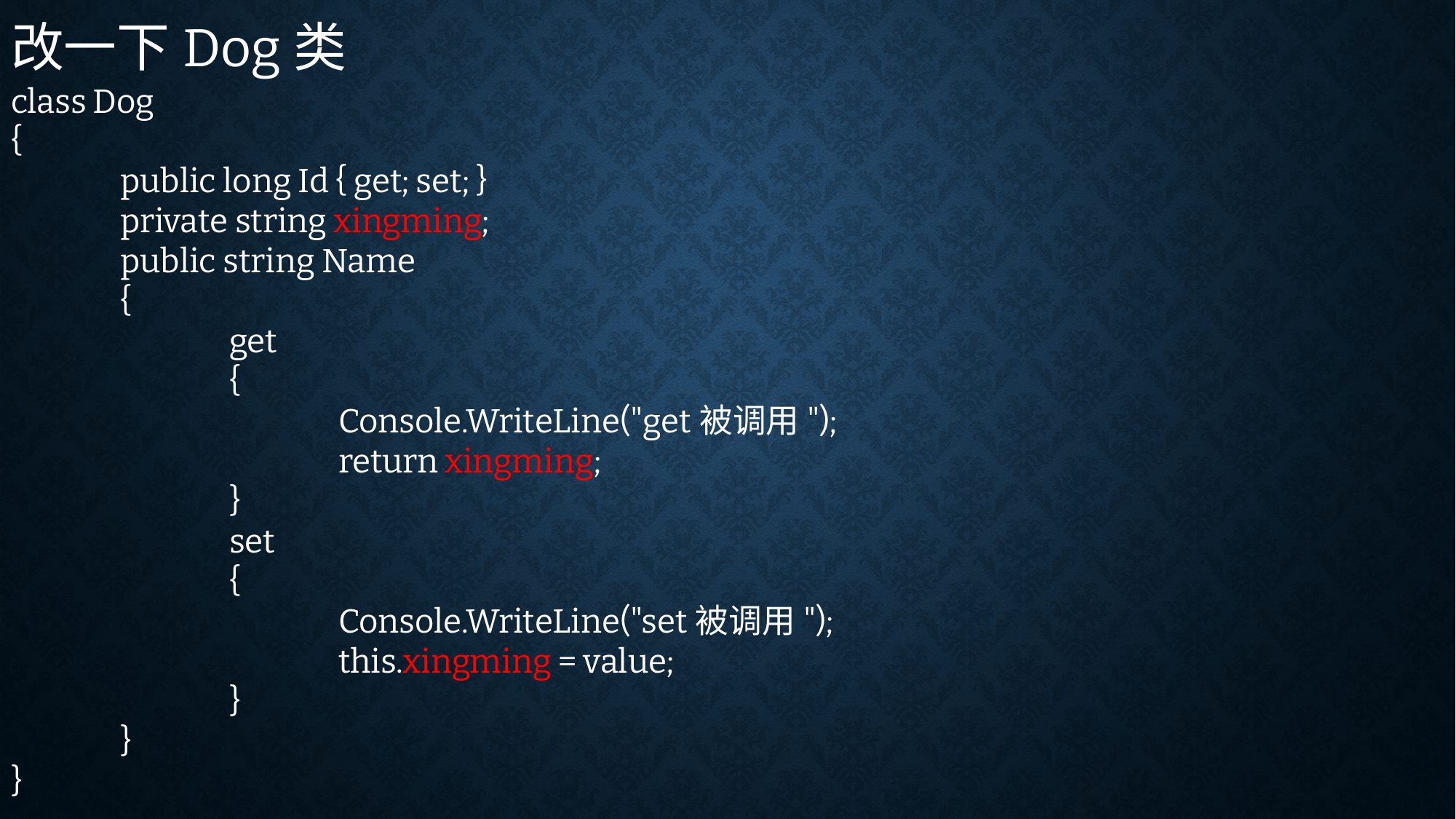

改一下Dog类
class Dog
{
	public long Id { get; set; }
	private string xingming;
	public string Name
	{
		get
		{
			Console.WriteLine("get被调用");
			return xingming;
		}
		set
		{
			Console.WriteLine("set被调用");
			this.xingming = value;
		}
	}
}